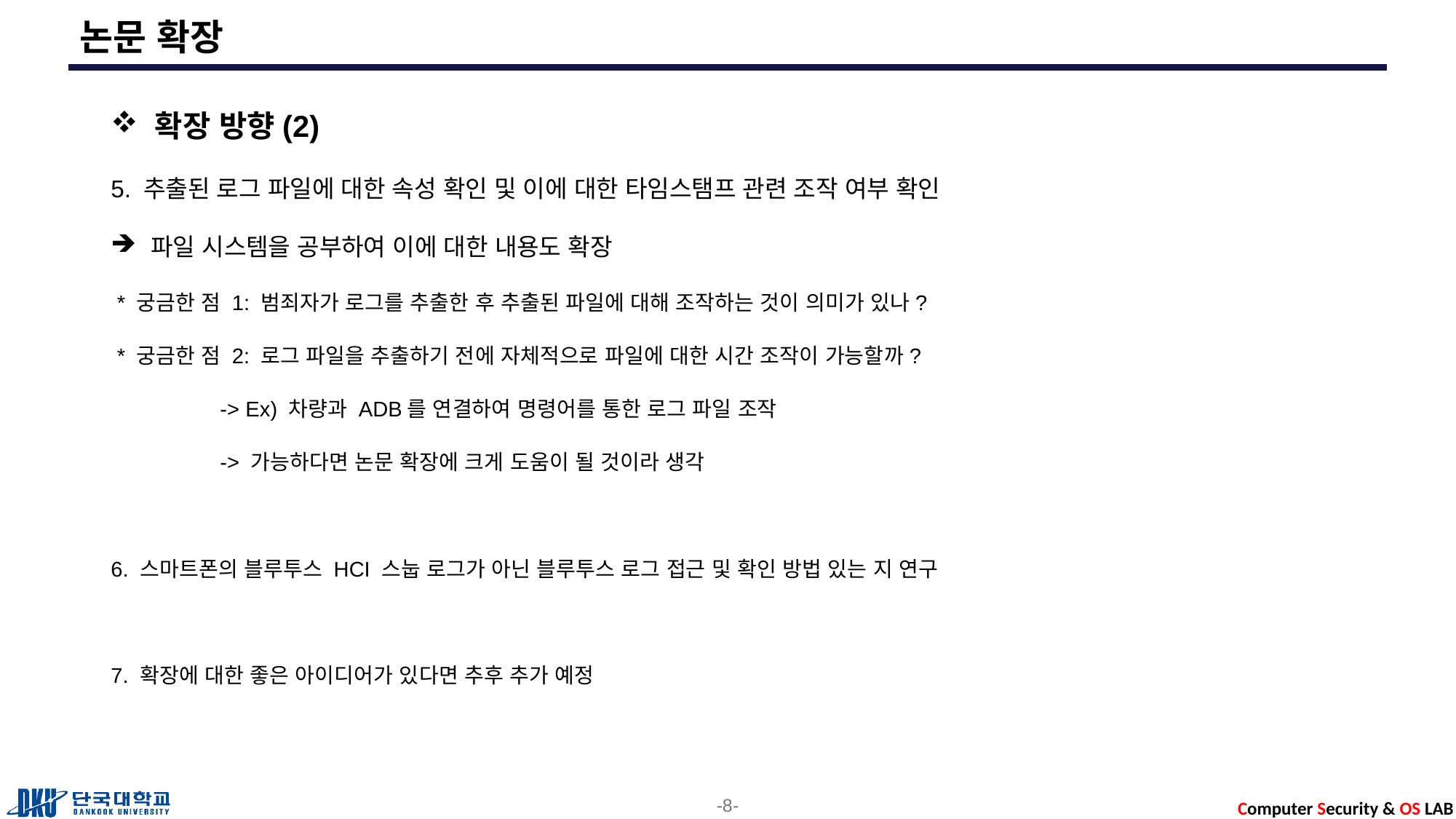

# 논문 확장
 확장 방향(2)
5. 추출된 로그 파일에 대한 속성 확인 및 이에 대한 타임스탬프 관련 조작 여부 확인
 파일 시스템을 공부하여 이에 대한 내용도 확장
 * 궁금한 점 1: 범죄자가 로그를 추출한 후 추출된 파일에 대해 조작하는 것이 의미가 있나?
 * 궁금한 점 2: 로그 파일을 추출하기 전에 자체적으로 파일에 대한 시간 조작이 가능할까?
	-> Ex) 차량과 ADB를 연결하여 명령어를 통한 로그 파일 조작
	-> 가능하다면 논문 확장에 크게 도움이 될 것이라 생각

6. 스마트폰의 블루투스 HCI 스눕 로그가 아닌 블루투스 로그 접근 및 확인 방법 있는 지 연구

7. 확장에 대한 좋은 아이디어가 있다면 추후 추가 예정

-8-